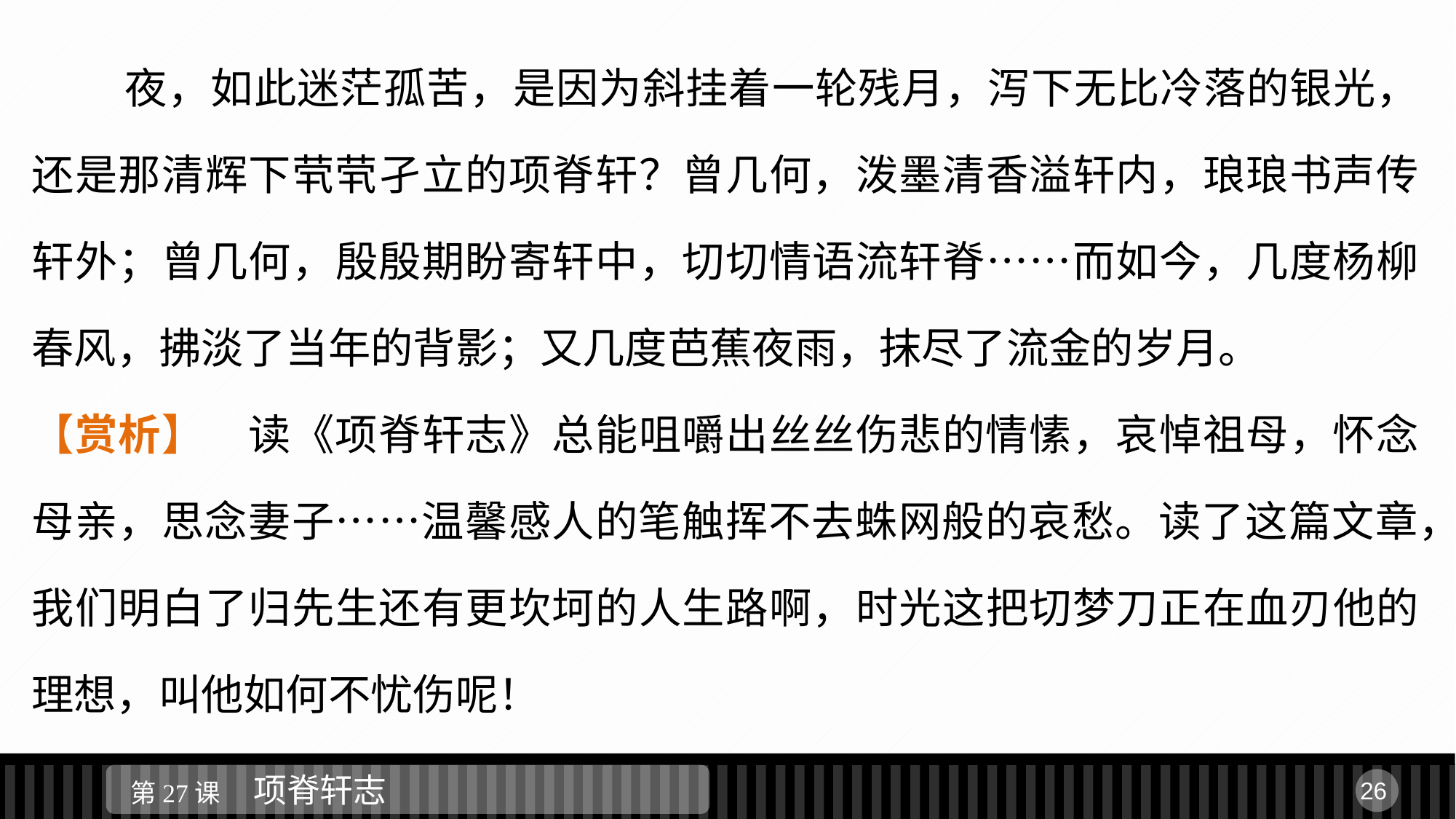

夜，如此迷茫孤苦，是因为斜挂着一轮残月，泻下无比冷落的银光，还是那清辉下茕茕孑立的项脊轩？曾几何，泼墨清香溢轩内，琅琅书声传轩外；曾几何，殷殷期盼寄轩中，切切情语流轩脊……而如今，几度杨柳春风，拂淡了当年的背影；又几度芭蕉夜雨，抹尽了流金的岁月。
【赏析】　读《项脊轩志》总能咀嚼出丝丝伤悲的情愫，哀悼祖母，怀念母亲，思念妻子……温馨感人的笔触挥不去蛛网般的哀愁。读了这篇文章，我们明白了归先生还有更坎坷的人生路啊，时光这把切梦刀正在血刃他的理想，叫他如何不忧伤呢！